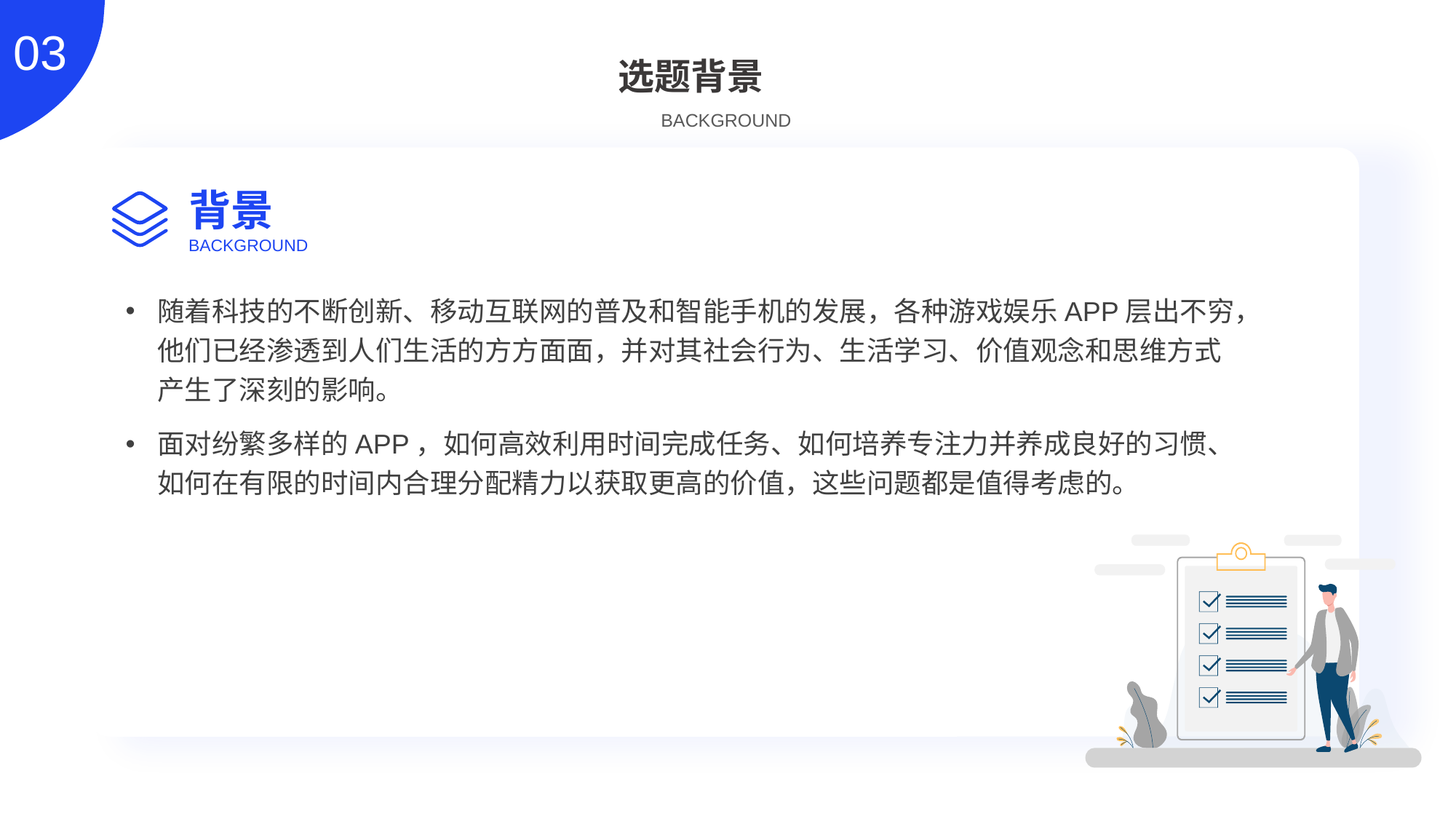

03
选题背景
BACKGROUND

背景

BACKGROUND
随着科技的不断创新、移动互联网的普及和智能手机的发展，各种游戏娱乐APP层出不穷，他们已经渗透到人们生活的方方面面，并对其社会行为、生活学习、价值观念和思维方式产生了深刻的影响。
面对纷繁多样的APP，如何高效利用时间完成任务、如何培养专注力并养成良好的习惯、如何在有限的时间内合理分配精力以获取更高的价值，这些问题都是值得考虑的。